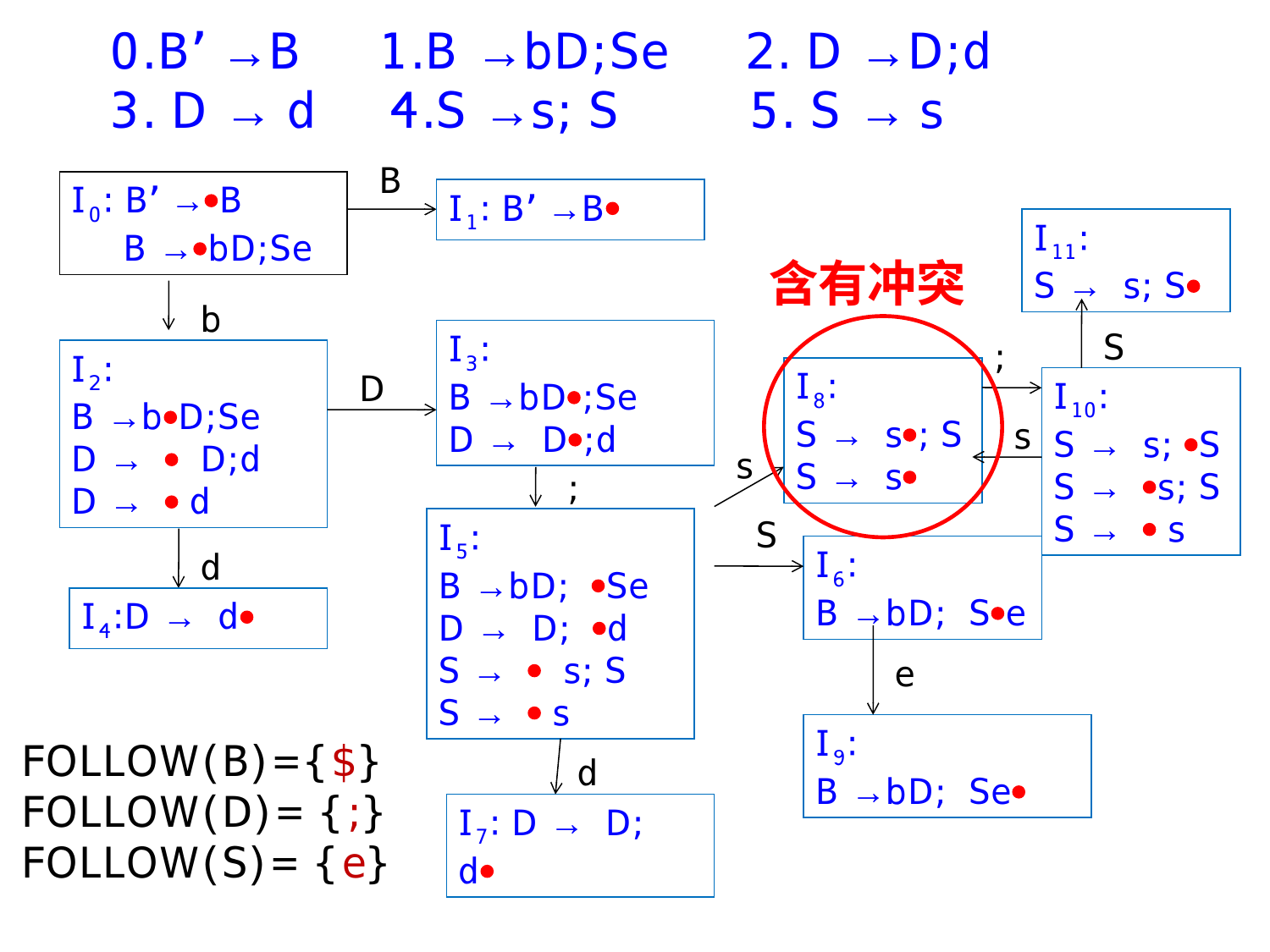

0.B’ →B	 1.B →bD;Se	2. D →D;d             3. D → d     4.S →s; S         5. S → s
B
I0: B’ →•B
     B →•bD;Se
I1: B’ →B•
I11:
S → s; S•
含有冲突
b

S
I3:
B →bD•;Se
D → D•;d
;
I2:
B →b•D;Se
D → • D;d
D → • d
I8:
S → s•; S
S → s•
D
I10:
S → s; •S
S → •s; S
S → • s
s
s
;
S
I5:
B →bD; •Se
D → D; •d
S → • s; S
S → • s
I6:
B →bD; S•e
d
I4:D → d•
e
I9:
B →bD; Se•
FOLLOW(B)={$}
FOLLOW(D)= {;}
FOLLOW(S)= {e}
d
I7: D → D; d•